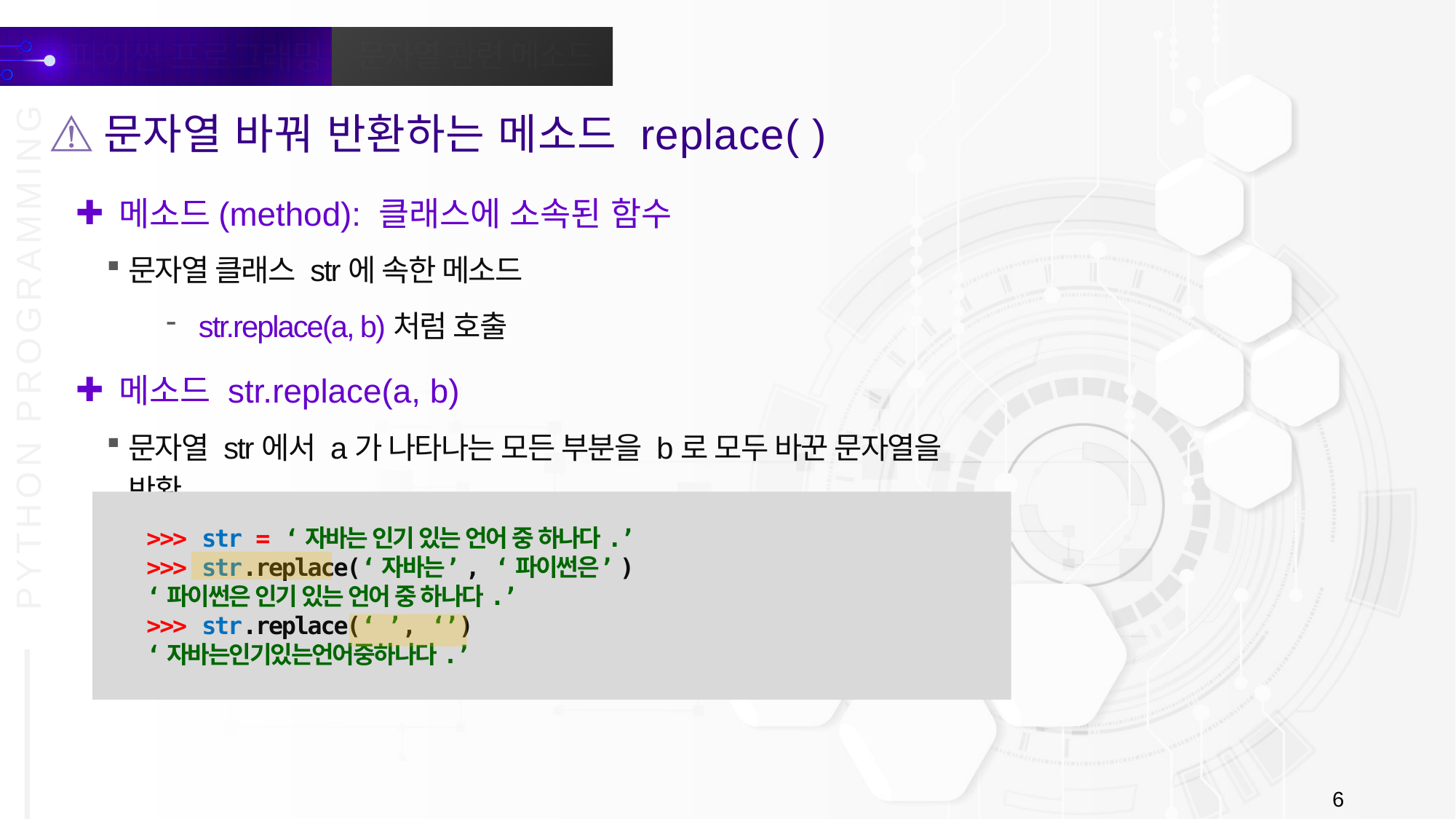

문자열 바꿔 반환하는 메소드 replace( )
메소드(method): 클래스에 소속된 함수
문자열 클래스 str에 속한 메소드
str.replace(a, b)처럼 호출
메소드 str.replace(a, b)
문자열 str에서 a가 나타나는 모든 부분을 b로 모두 바꾼 문자열을 반환
>>> str = ‘자바는 인기 있는 언어 중 하나다.’
>>> str.replace(‘자바는’, ‘파이썬은’)
‘파이썬은 인기 있는 언어 중 하나다.’
>>> str.replace(‘ ’, ‘’)
‘자바는인기있는언어중하나다.’

6